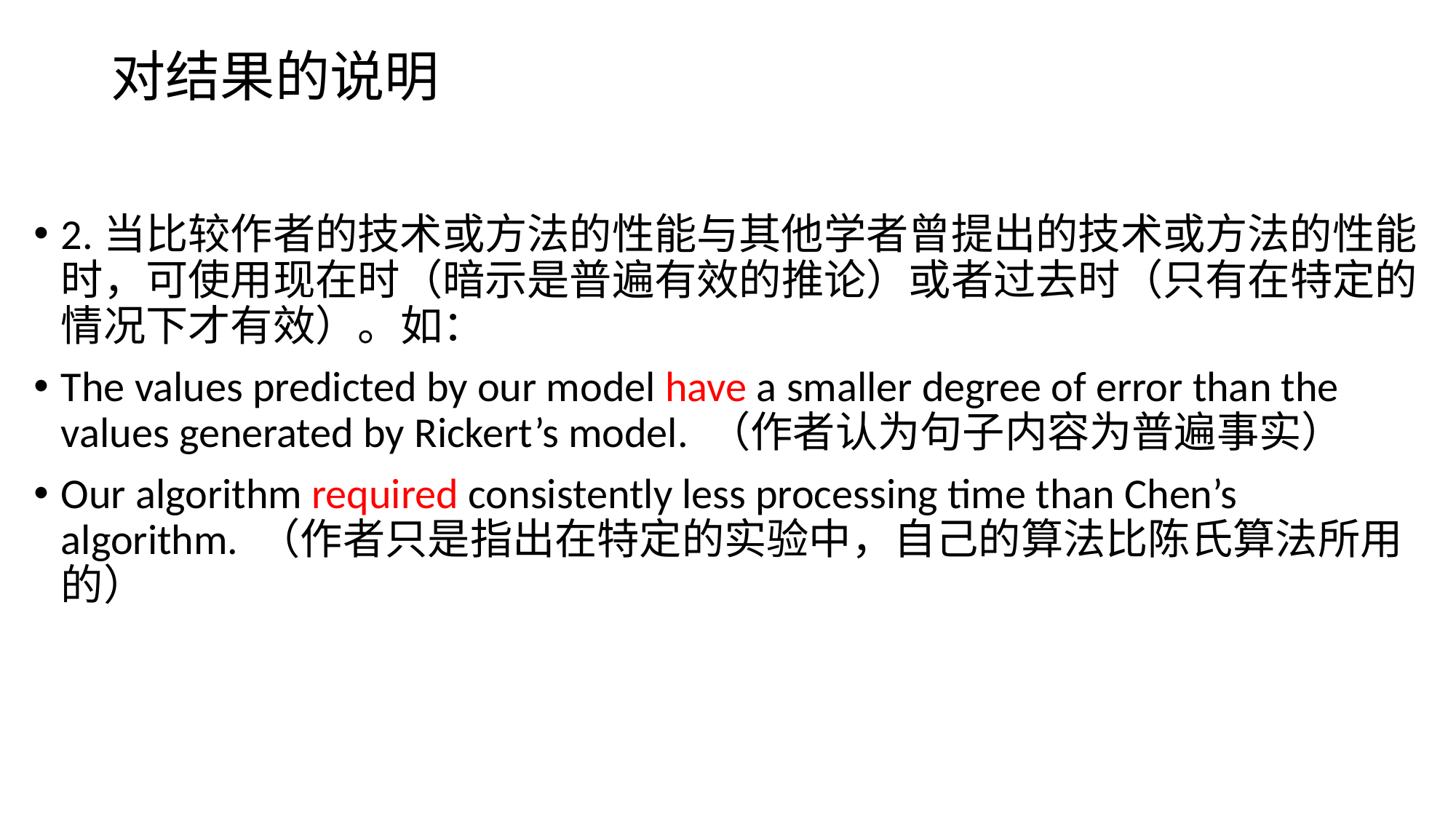

# 对结果的说明
2.当比较作者的技术或方法的性能与其他学者曾提出的技术或方法的性能时，可使用现在时（暗示是普遍有效的推论）或者过去时（只有在特定的情况下才有效）。如：
The values predicted by our model have a smaller degree of error than the values generated by Rickert’s model. （作者认为句子内容为普遍事实）
Our algorithm required consistently less processing time than Chen’s algorithm. （作者只是指出在特定的实验中，自己的算法比陈氏算法所用的）